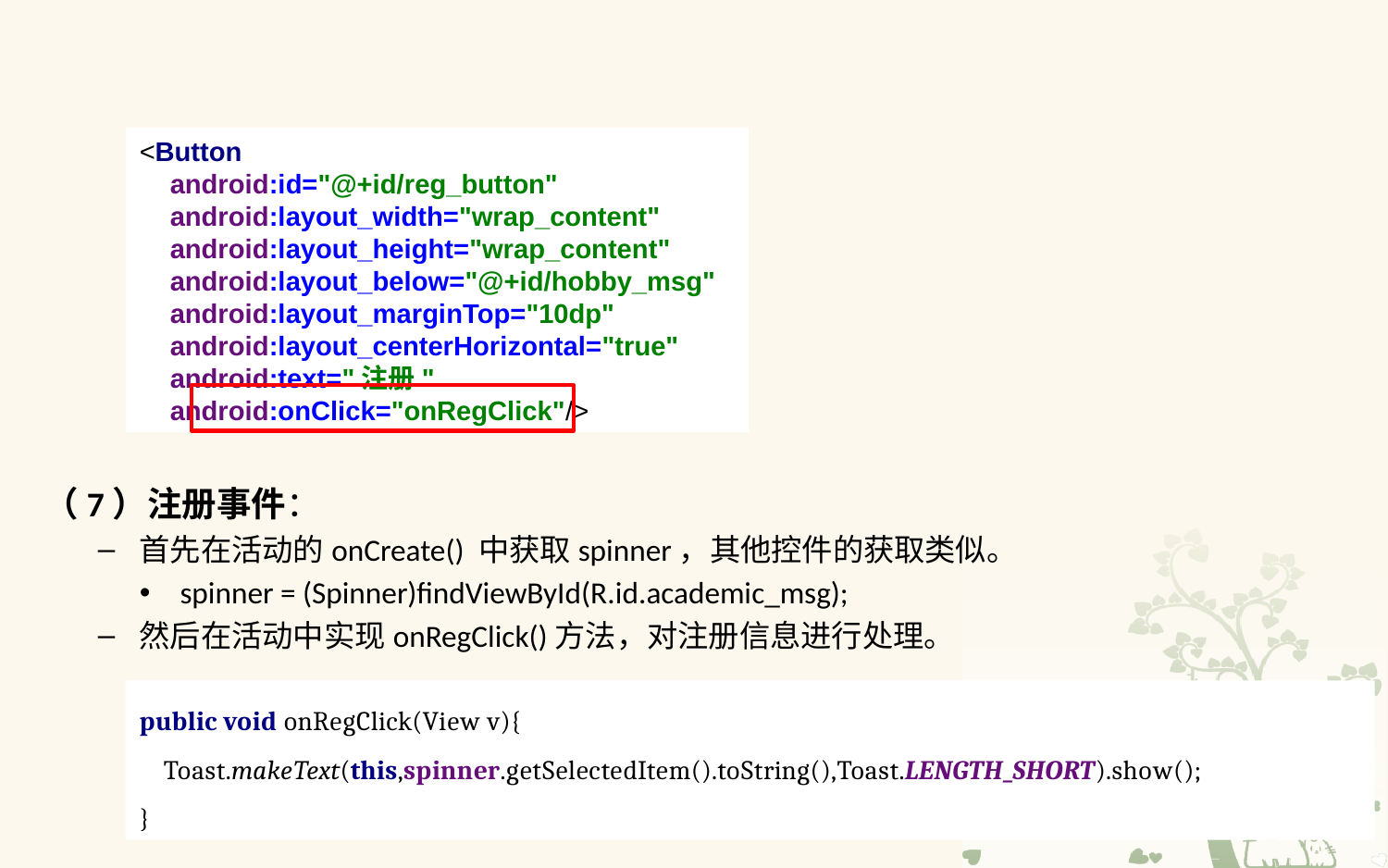

（6）添加注册按钮：通过layout_below属性指定位置，通过设置onClick属性指定按钮单击时的事件处理方法。
<Button
    android:id="@+id/reg_button"
    android:layout_width="wrap_content"
    android:layout_height="wrap_content"
    android:layout_below="@+id/hobby_msg"
    android:layout_marginTop="10dp"
    android:layout_centerHorizontal="true"
    android:text="注册"
    android:onClick="onRegClick"/>

（7）注册事件：
首先在活动的onCreate() 中获取spinner，其他控件的获取类似。
spinner = (Spinner)findViewById(R.id.academic_msg);
然后在活动中实现onRegClick()方法，对注册信息进行处理。
public void onRegClick(View v){
    Toast.makeText(this,spinner.getSelectedItem().toString(),Toast.LENGTH_SHORT).show();
}